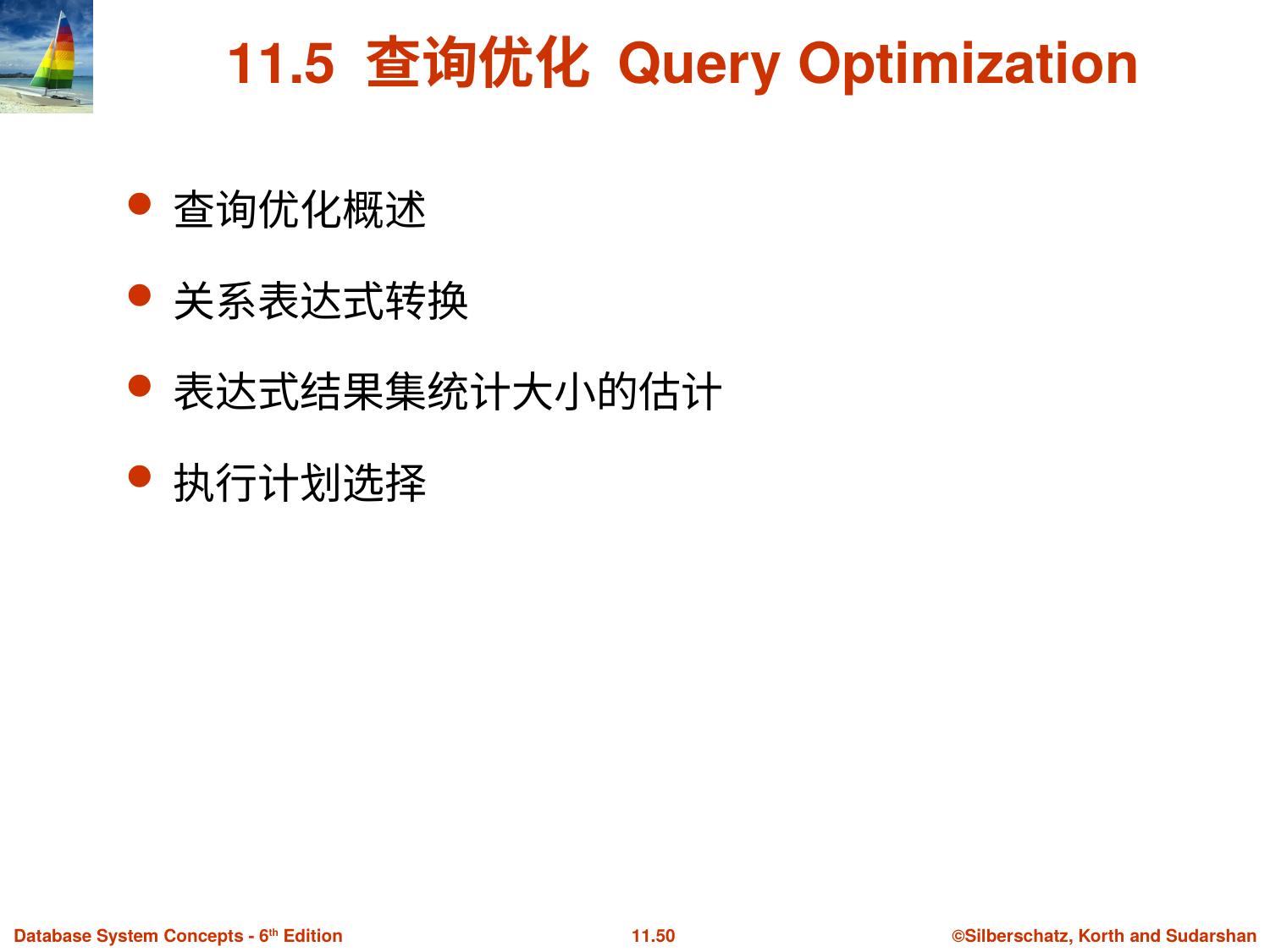

# 11.5 查询优化 Query Optimization
查询优化概述
关系表达式转换
表达式结果集统计大小的估计
执行计划选择